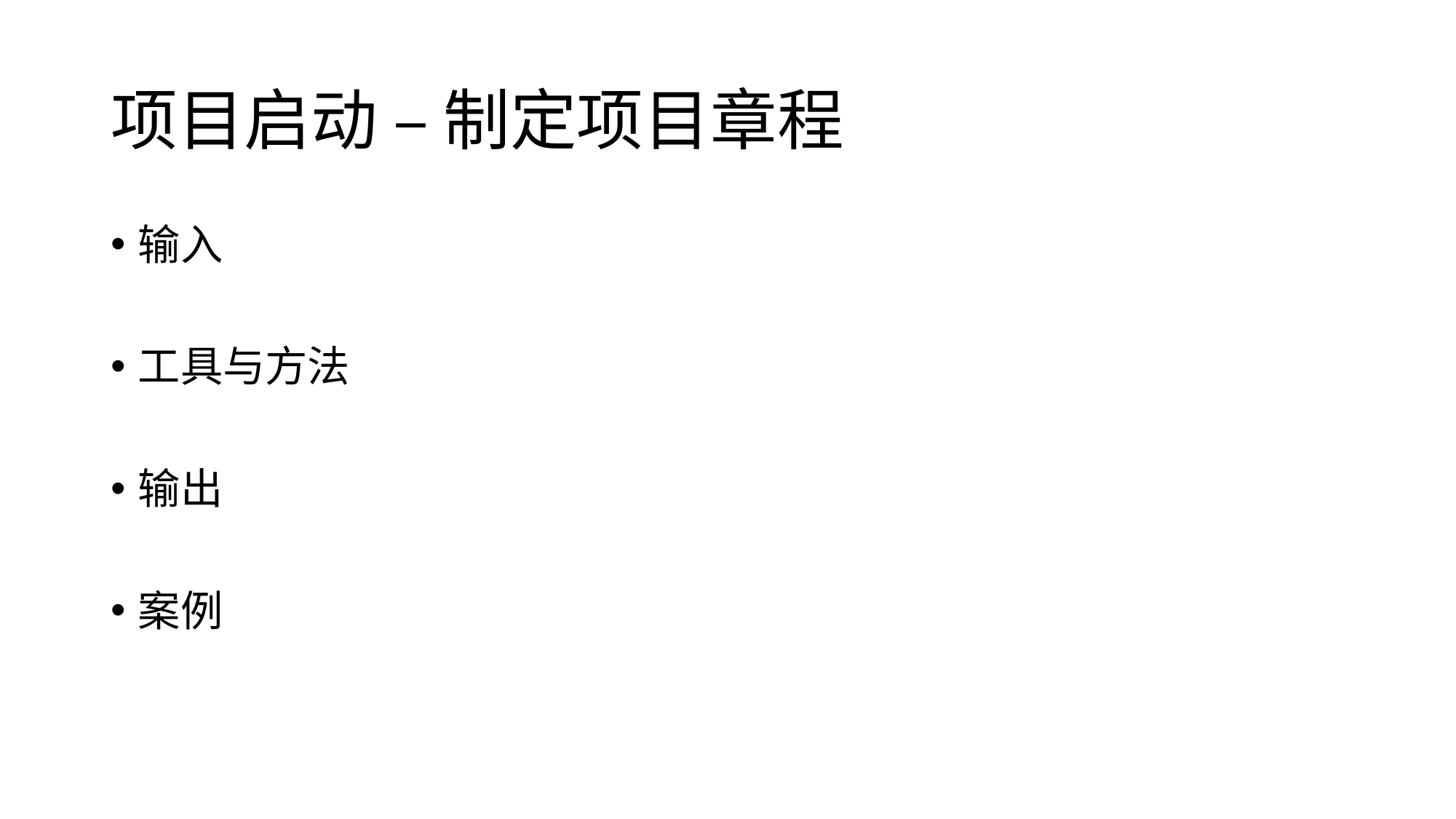

# 项目启动 – 制定项目章程
输入

工具与方法

输出

案例